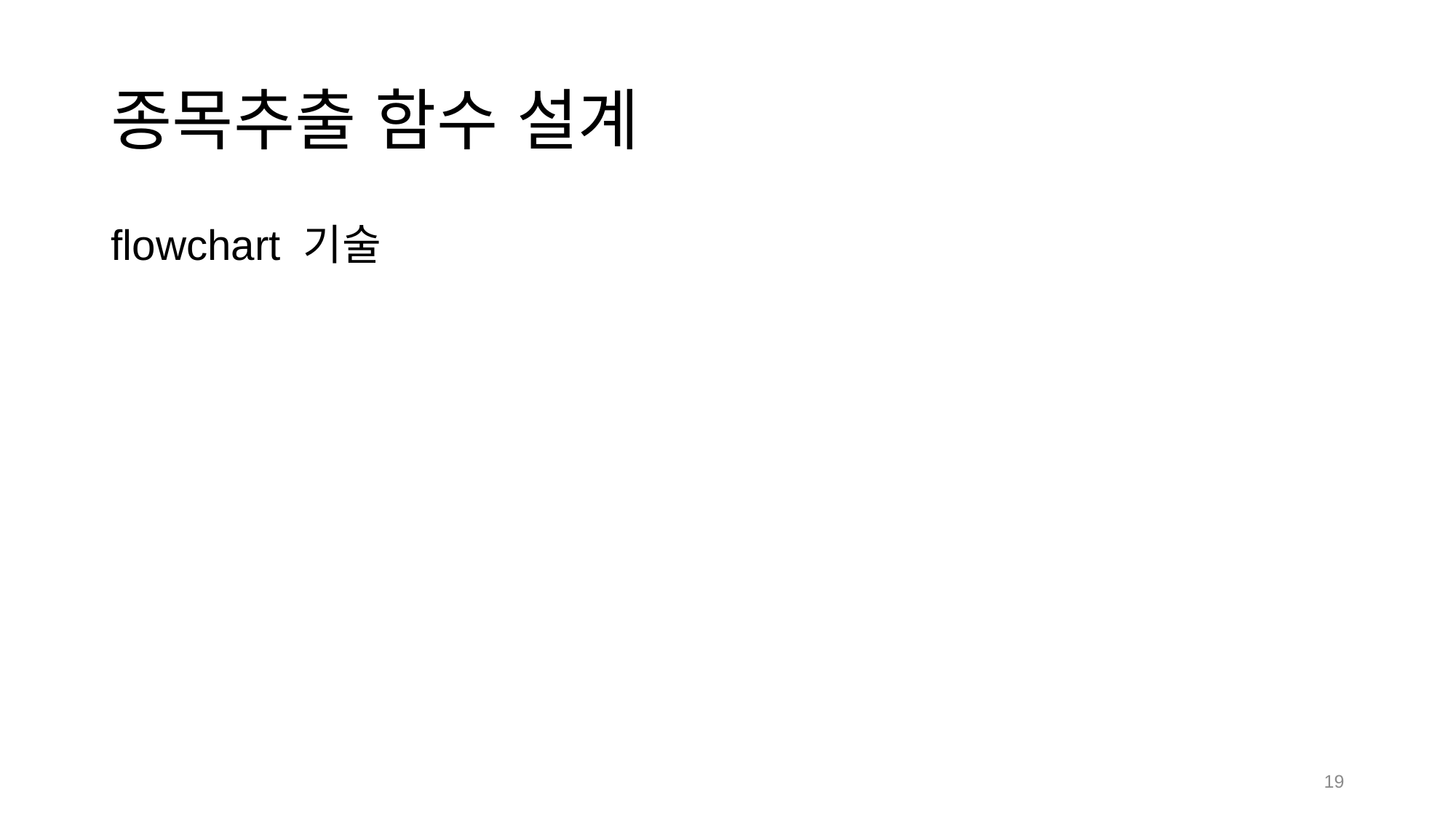

# 종목추출 함수 설계
flowchart 기술
19